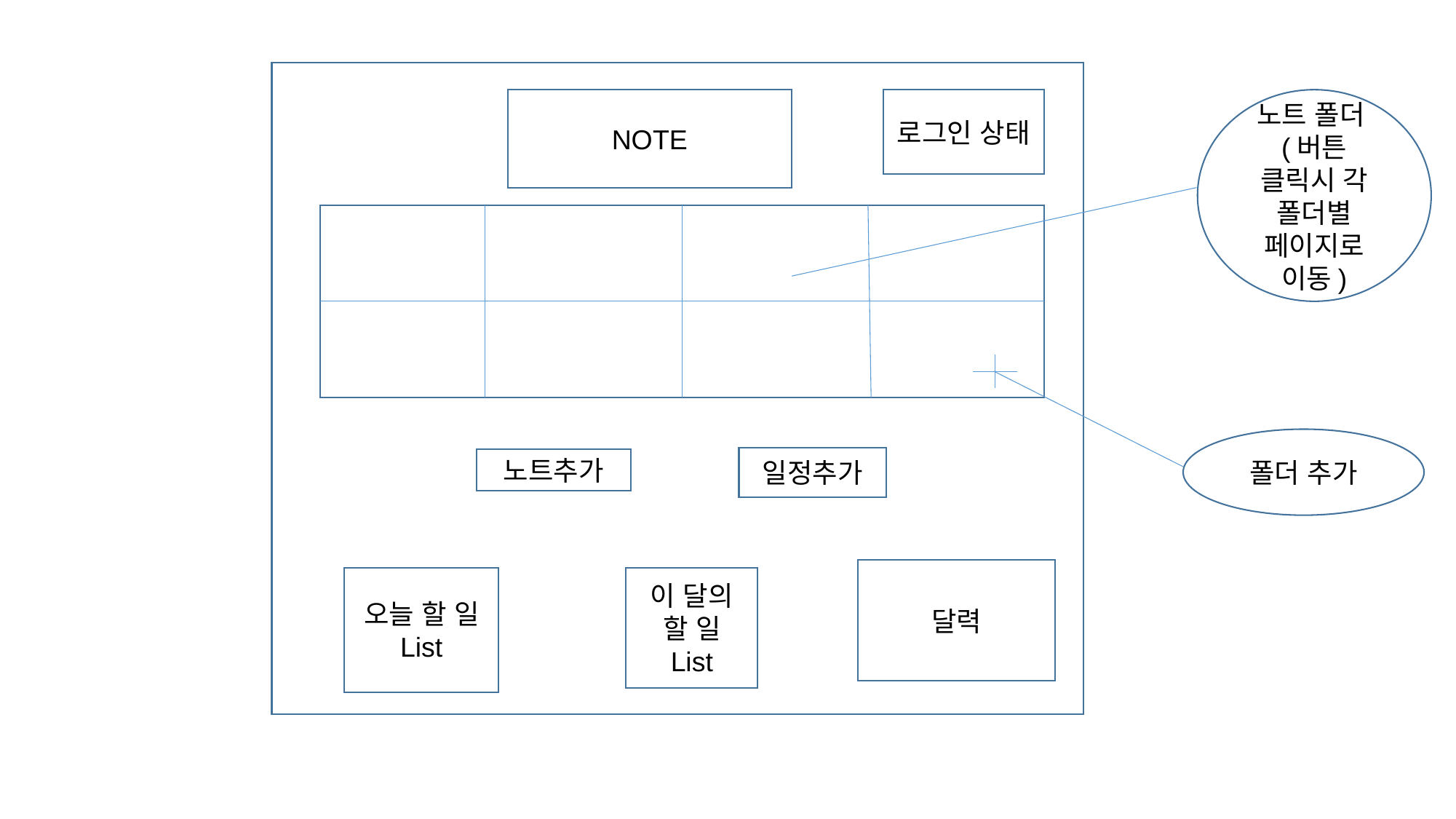

NOTE
로그인 상태
노트 폴더(버튼 클릭시 각 폴더별 페이지로 이동)

폴더 추가
일정추가
노트추가
달력
오늘 할 일
List
이 달의 할 일
List